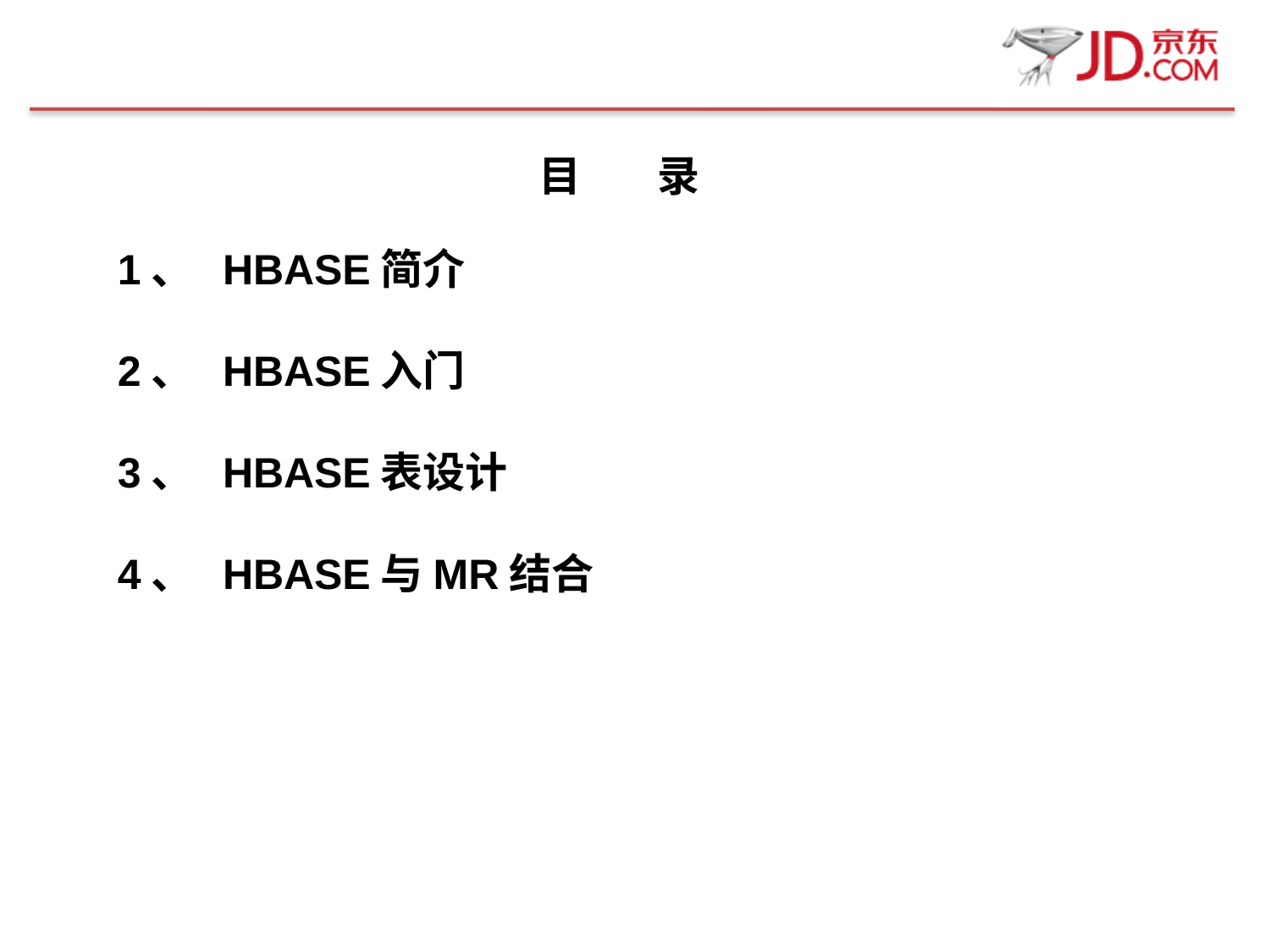

目        录
# 1、  HBASE简介 2、  HBASE入门 3、  HBASE表设计 4、  HBASE与MR结合